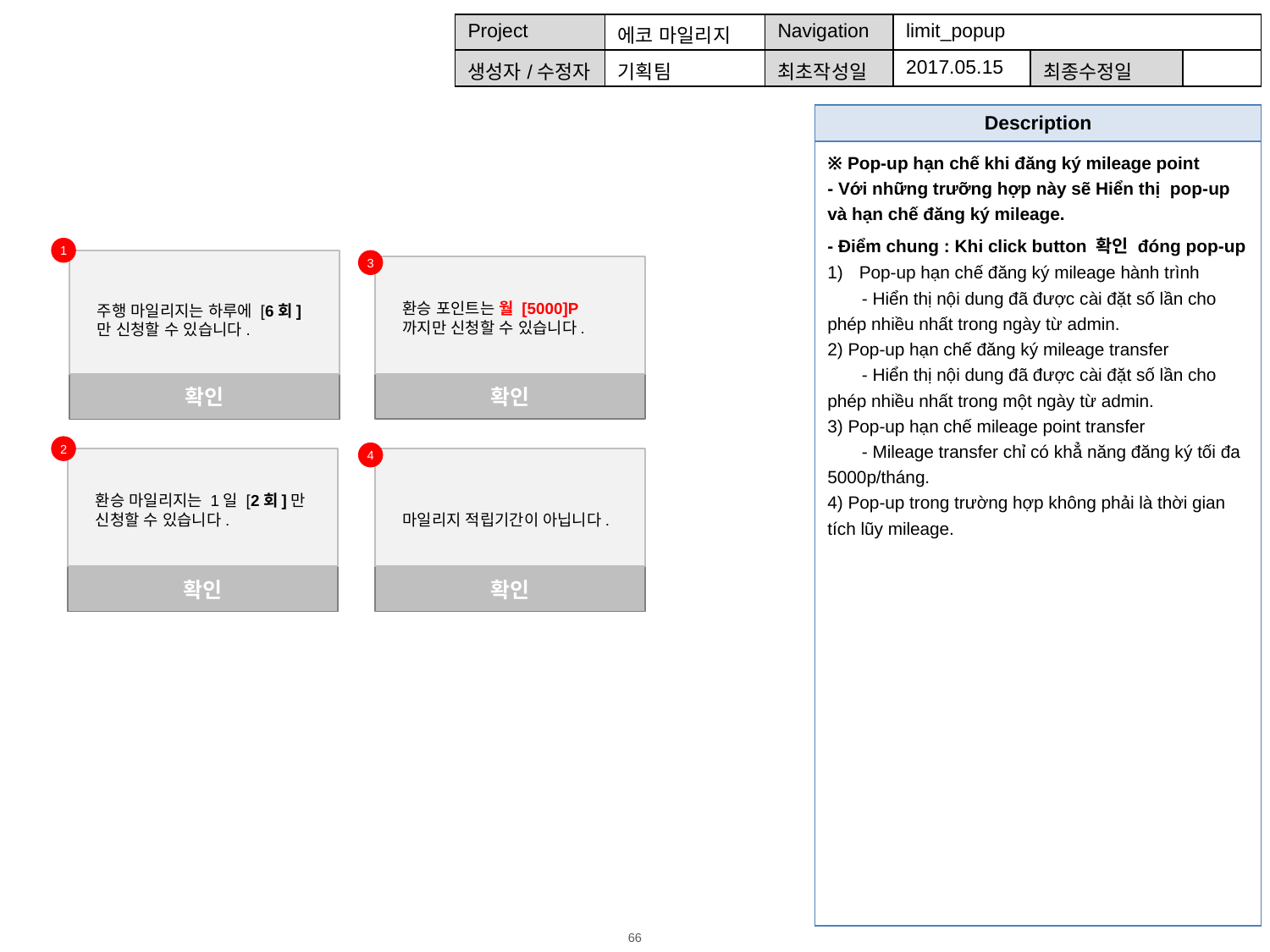

| Project | 에코 마일리지 | Navigation | limit\_popup |  |  |
| --- | --- | --- | --- | --- | --- |
| 생성자/수정자 | 기획팀 | 최초작성일 | 2017.05.15 | 최종수정일 |  |
| Description |
| --- |
| ※ Pop-up hạn chế khi đăng ký mileage point - Với những trưỡng hợp này sẽ Hiển thị pop-up và hạn chế đăng ký mileage. - Điểm chung : Khi click button 확인 đóng pop-up Pop-up hạn chế đăng ký mileage hành trình - Hiển thị nội dung đã được cài đặt số lần cho phép nhiều nhất trong ngày từ admin. 2) Pop-up hạn chế đăng ký mileage transfer - Hiển thị nội dung đã được cài đặt số lần cho phép nhiều nhất trong một ngày từ admin. 3) Pop-up hạn chế mileage point transfer - Mileage transfer chỉ có khẳ năng đăng ký tối đa 5000p/tháng. 4) Pop-up trong trường hợp không phải là thời gian tích lũy mileage. |
1
3

환승 포인트는 월 [5000]P까지만 신청할 수 있습니다.
주행 마일리지는 하루에 [6회]만 신청할 수 있습니다.
확인
확인
2
4

환승 마일리지는 1일 [2회]만
신청할 수 있습니다.
마일리지 적립기간이 아닙니다.
확인
확인